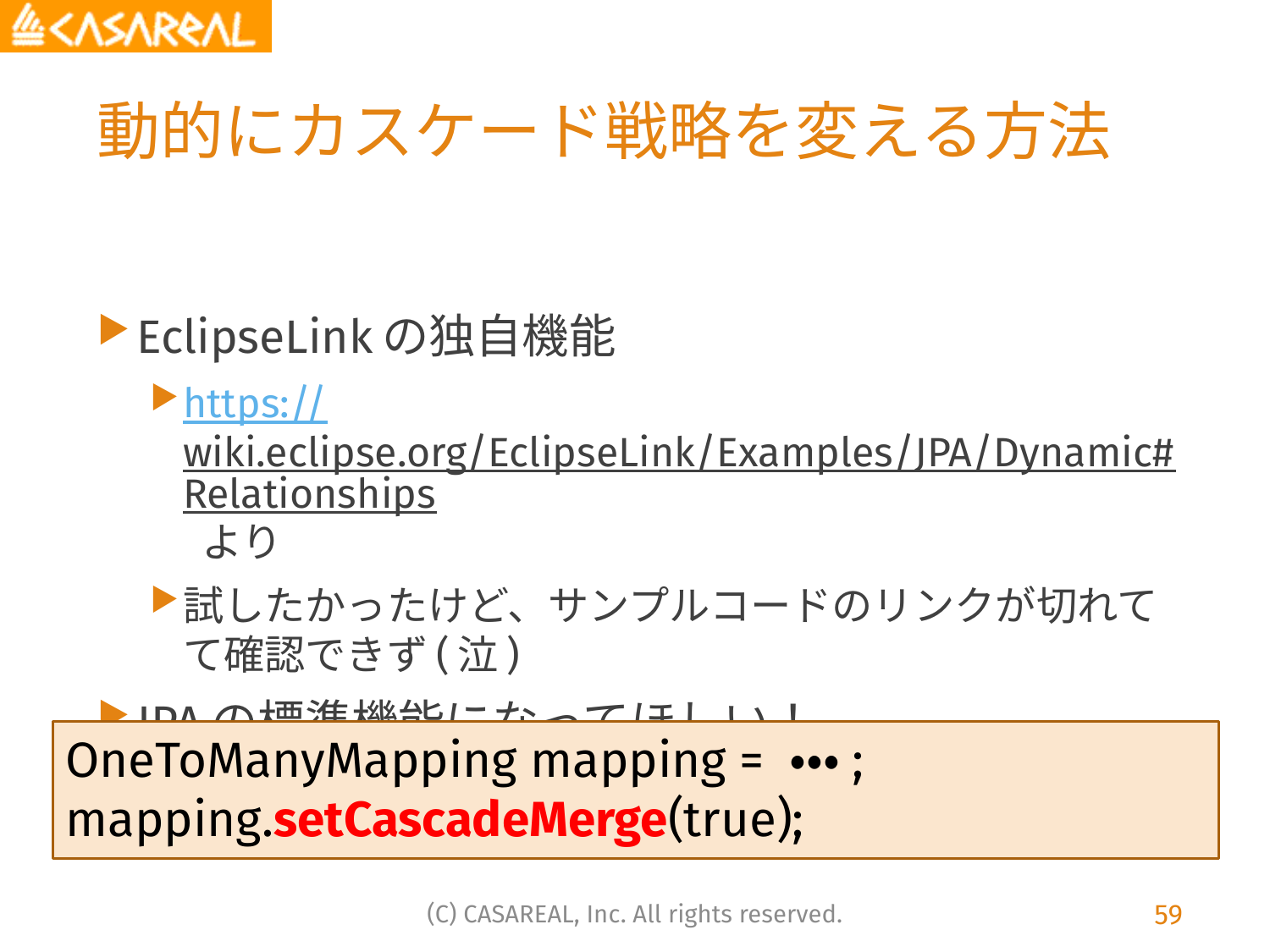

# 動的にカスケード戦略を変える方法
EclipseLinkの独自機能
https://wiki.eclipse.org/EclipseLink/Examples/JPA/Dynamic#Relationships より
試したかったけど、サンプルコードのリンクが切れてて確認できず(泣)
JPAの標準機能になってほしい！
OneToManyMapping mapping = ・・・;
mapping.setCascadeMerge(true);
(C) CASAREAL, Inc. All rights reserved.
59